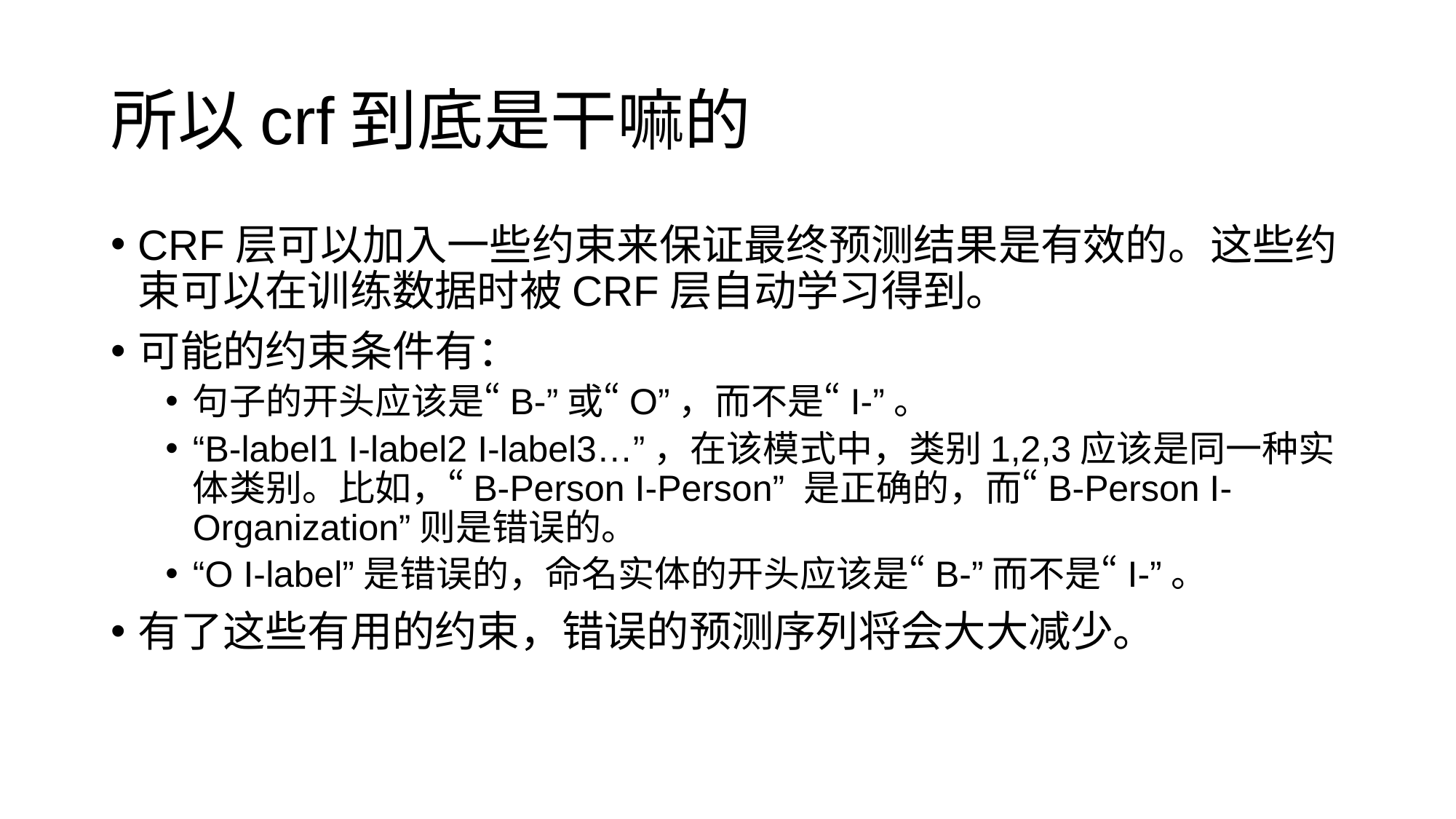

# 所以crf到底是干嘛的
CRF层可以加入一些约束来保证最终预测结果是有效的。这些约束可以在训练数据时被CRF层自动学习得到。
可能的约束条件有：
句子的开头应该是“B-”或“O”，而不是“I-”。
“B-label1 I-label2 I-label3…”，在该模式中，类别1,2,3应该是同一种实体类别。比如，“B-Person I-Person” 是正确的，而“B-Person I-Organization”则是错误的。
“O I-label”是错误的，命名实体的开头应该是“B-”而不是“I-”。
有了这些有用的约束，错误的预测序列将会大大减少。